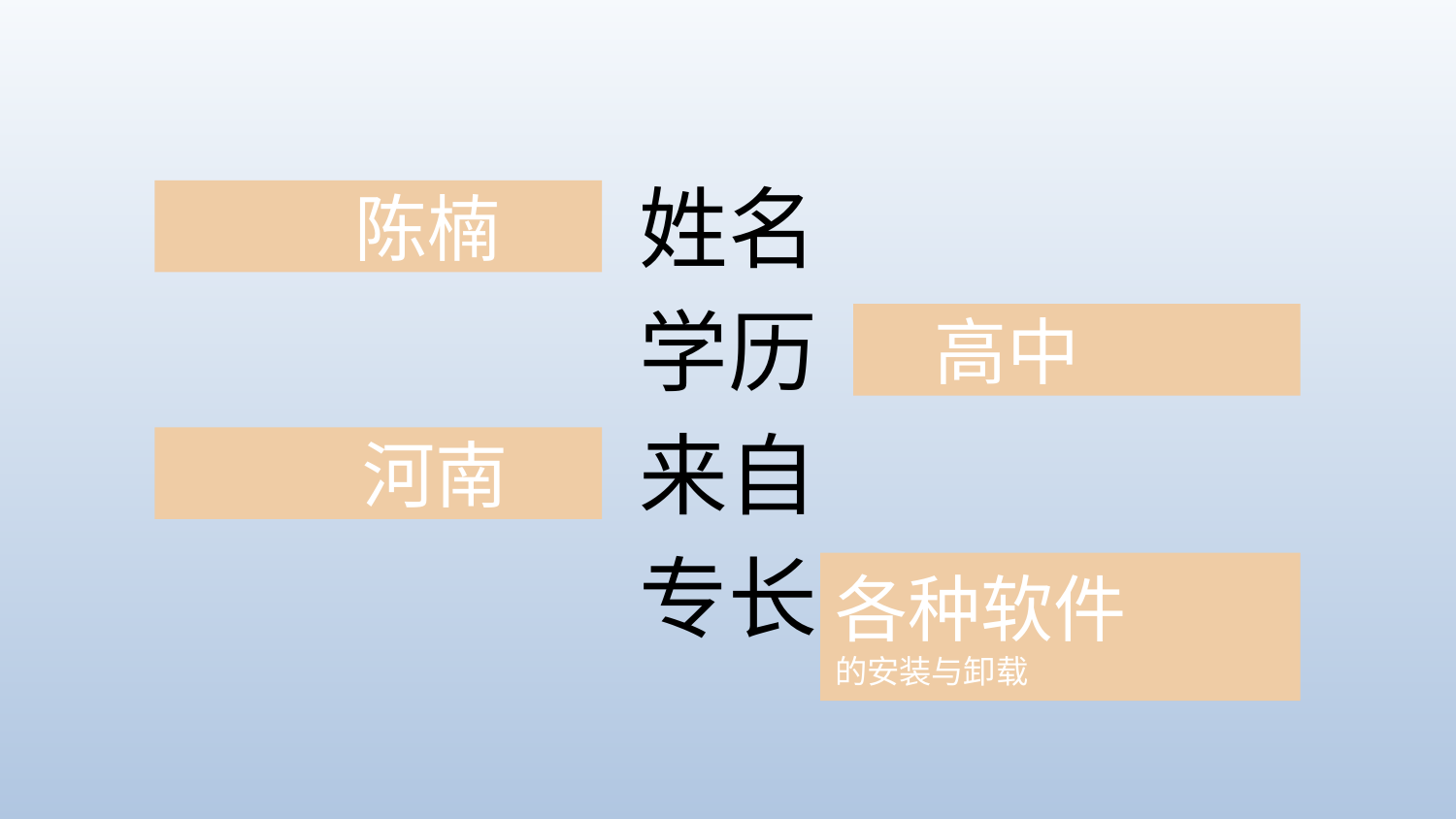

姓名
     陈楠
学历
   高中
来自
      河南
专长
各种软件
的安装与卸载